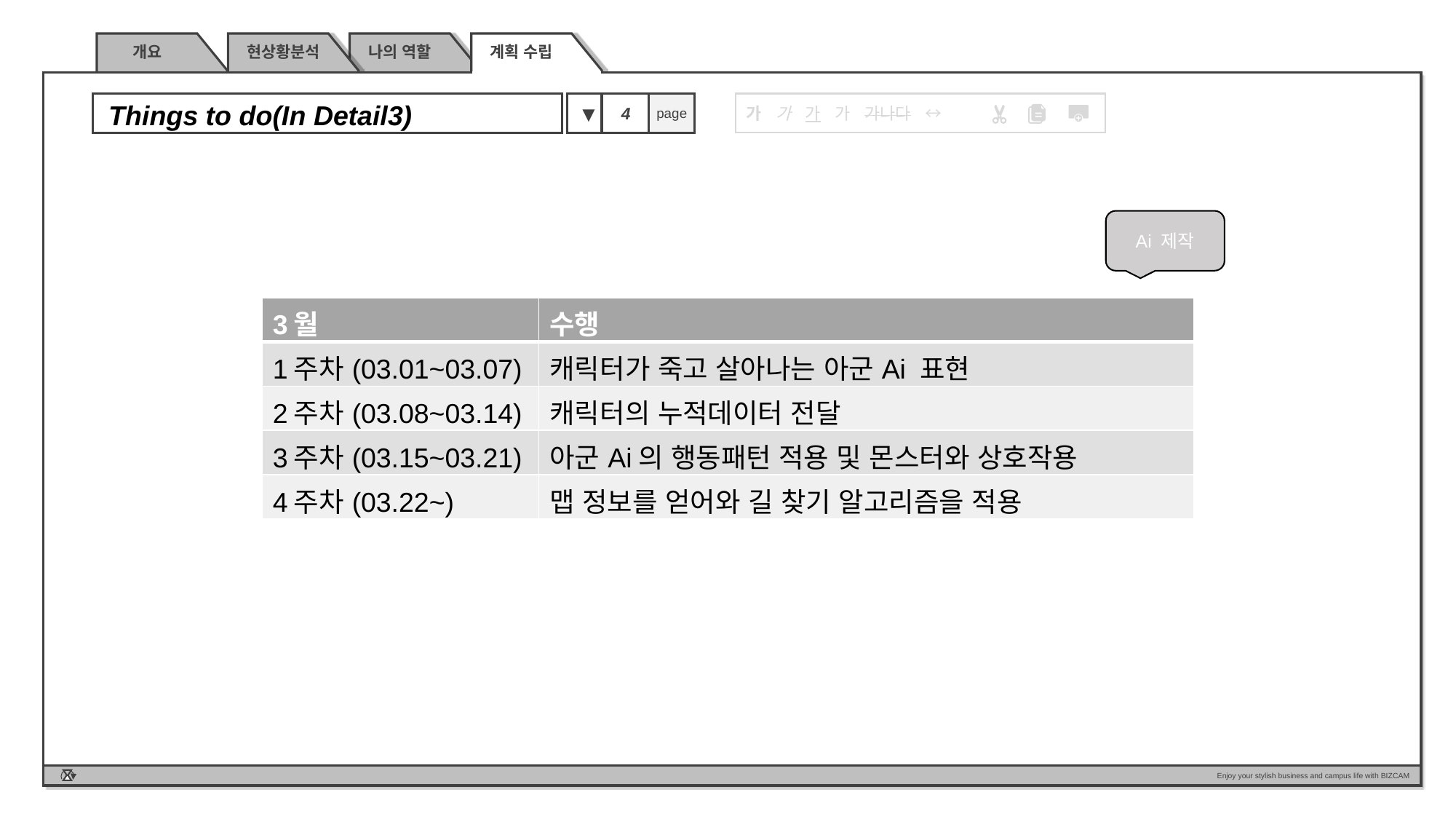

개요
 현상황분석
 나의 역할
 계획 수립

Things to do(In Detail3)
Things to do(In Detail)
▼
4
page
가   가   가   가   가나다   ↔

Ai 제작
| 3월 | 수행 |
| --- | --- |
| 1주차(03.01~03.07) | 캐릭터가 죽고 살아나는 아군Ai 표현 |
| 2주차(03.08~03.14) | 캐릭터의 누적데이터 전달 |
| 3주차(03.15~03.21) | 아군Ai의 행동패턴 적용 및 몬스터와 상호작용 |
| 4주차(03.22~) | 맵 정보를 얻어와 길 찾기 알고리즘을 적용 |
Enjoy your stylish business and campus life with BIZCAM